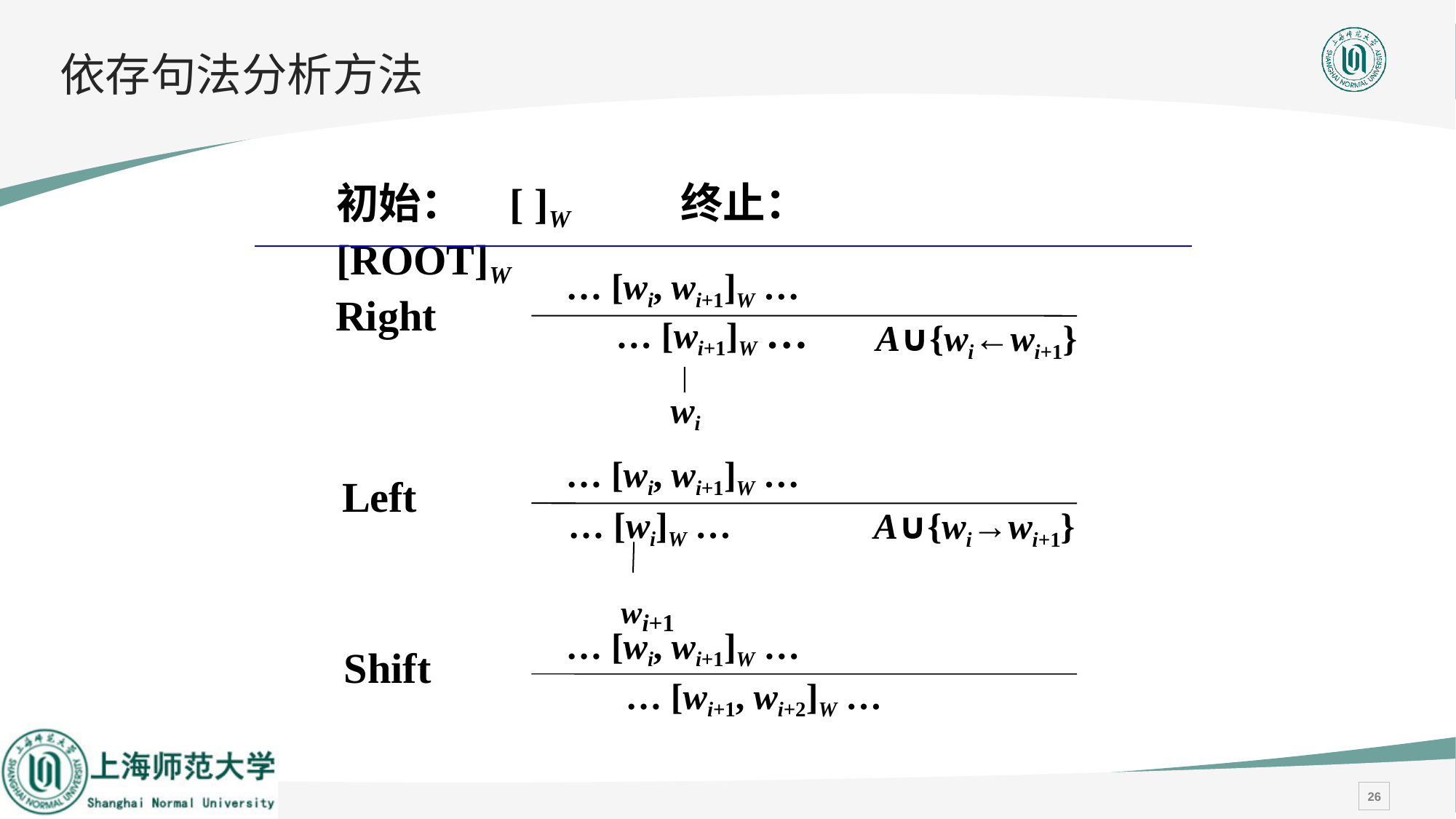

依存句法分析方法
初始：	[ ]W	终止：[ROOT]W

… [wi, wi+1]W …
Right
… [wi+1]W …
wi
A∪{wi←wi+1}

… [wi, wi+1]W …
Left
… [wi]W …
wi+1
A∪{wi→wi+1}

… [wi, wi+1]W …
Shift
… [wi+1, wi+2]W …